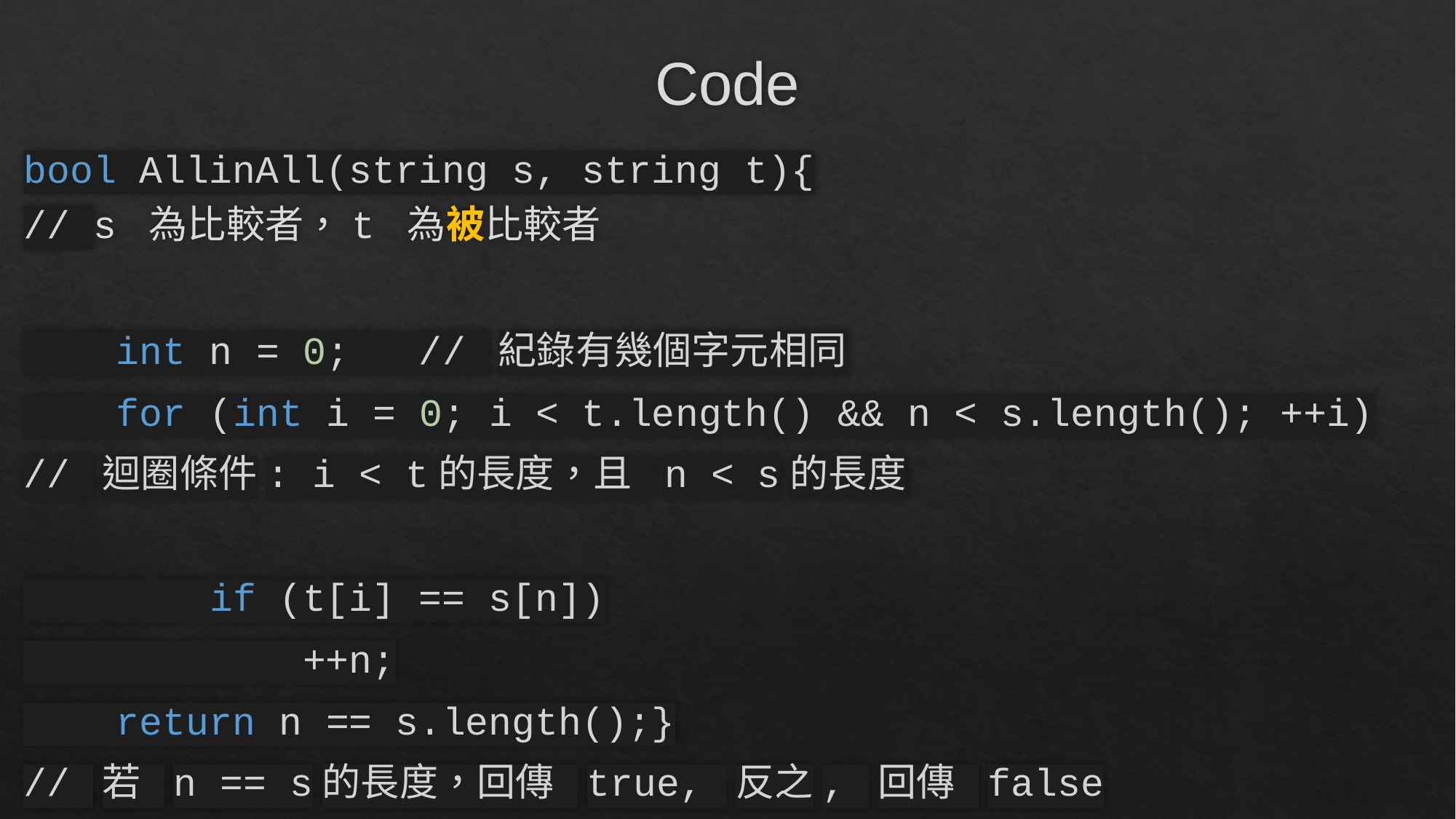

# Code
bool AllinAll(string s, string t){
// s 為比較者，t 為被比較者

    int n = 0;   // 紀錄有幾個字元相同
    for (int i = 0; i < t.length() && n < s.length(); ++i)
// 迴圈條件: i < t的長度，且 n < s的長度

        if (t[i] == s[n])
            ++n;
    return n == s.length();}
// 若 n == s的長度，回傳 true, 反之, 回傳 false